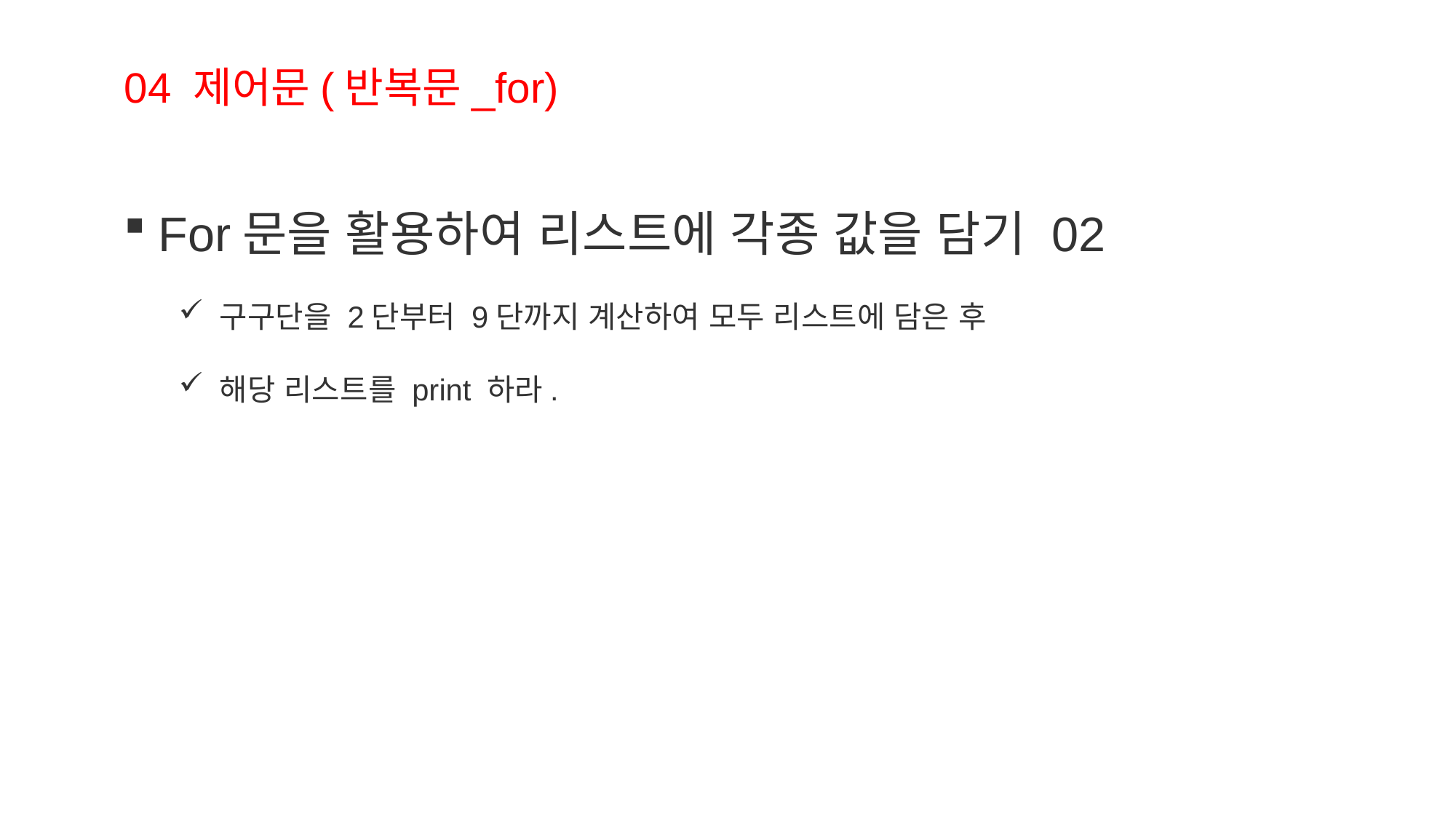

04 제어문(반복문_for)
For문을 활용하여 리스트에 각종 값을 담기 02
구구단을 2단부터 9단까지 계산하여 모두 리스트에 담은 후
해당 리스트를 print 하라.